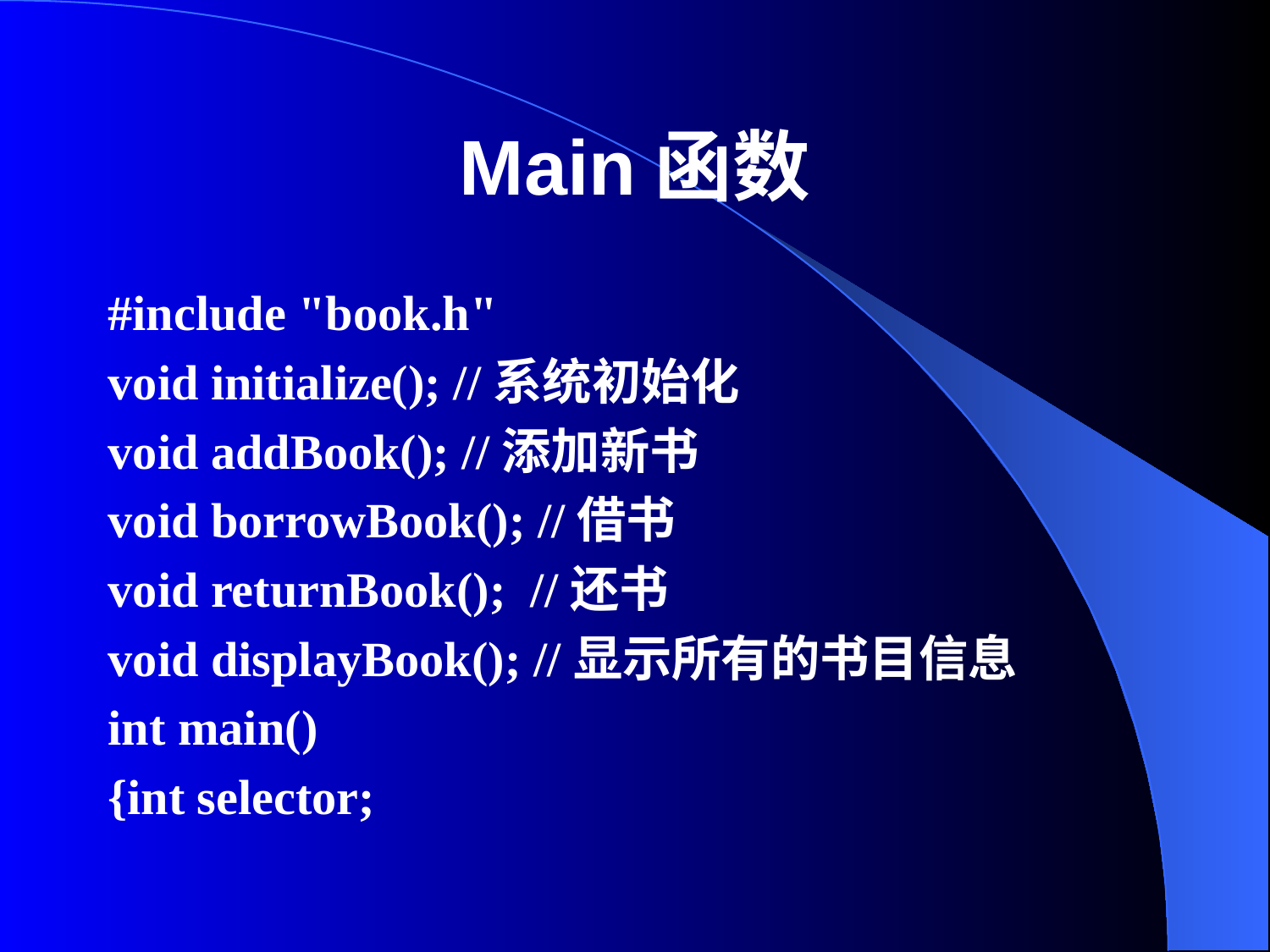

# Main函数
#include "book.h"
void initialize(); //系统初始化
void addBook(); //添加新书
void borrowBook(); //借书
void returnBook();  //还书
void displayBook(); //显示所有的书目信息
int main()
{int selector;